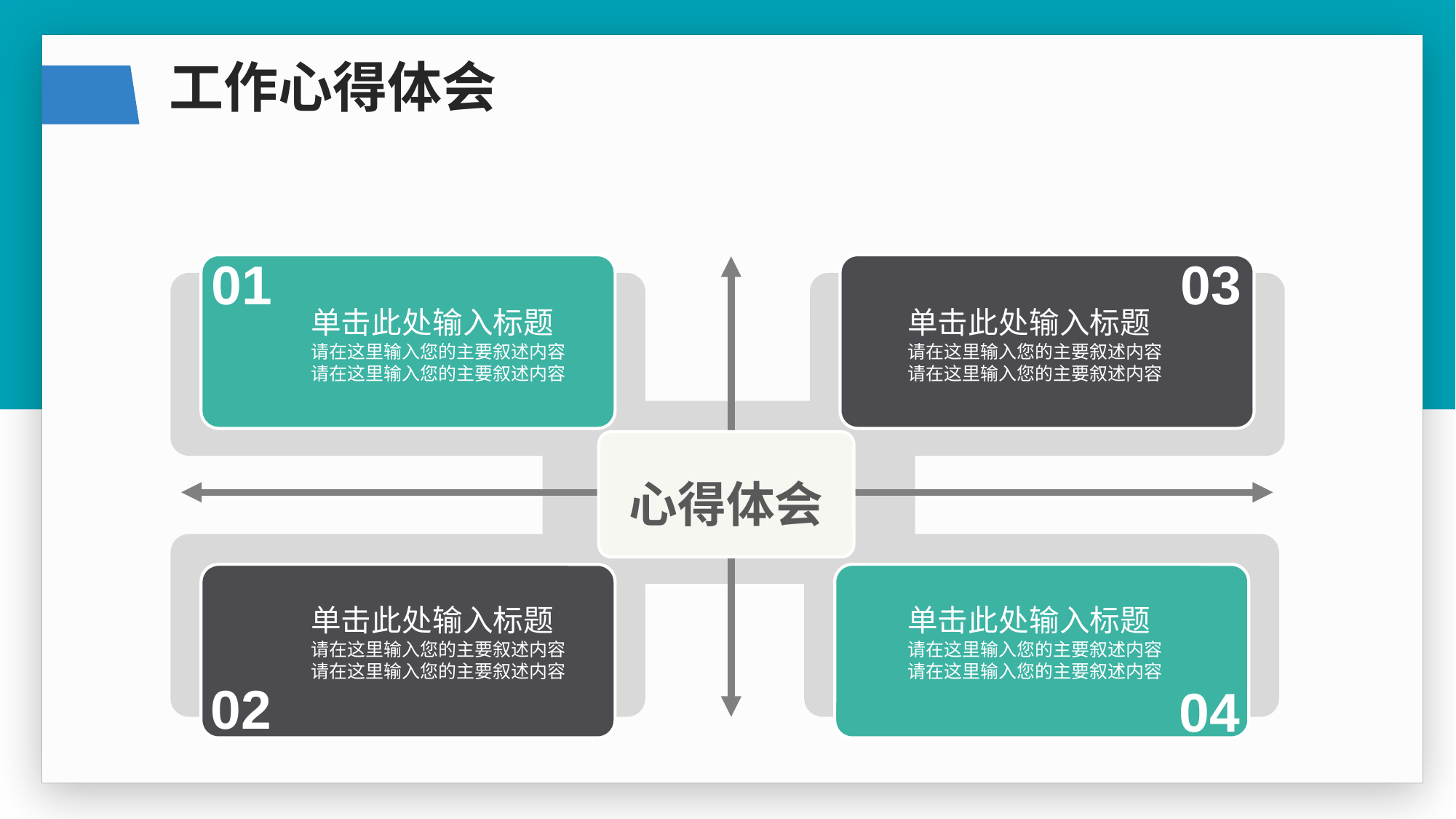

工作心得体会

01
单击此处输入标题
请在这里输入您的主要叙述内容
请在这里输入您的主要叙述内容

03
单击此处输入标题
请在这里输入您的主要叙述内容
请在这里输入您的主要叙述内容

心得体会

单击此处输入标题
请在这里输入您的主要叙述内容
请在这里输入您的主要叙述内容

04

单击此处输入标题
请在这里输入您的主要叙述内容
请在这里输入您的主要叙述内容

02